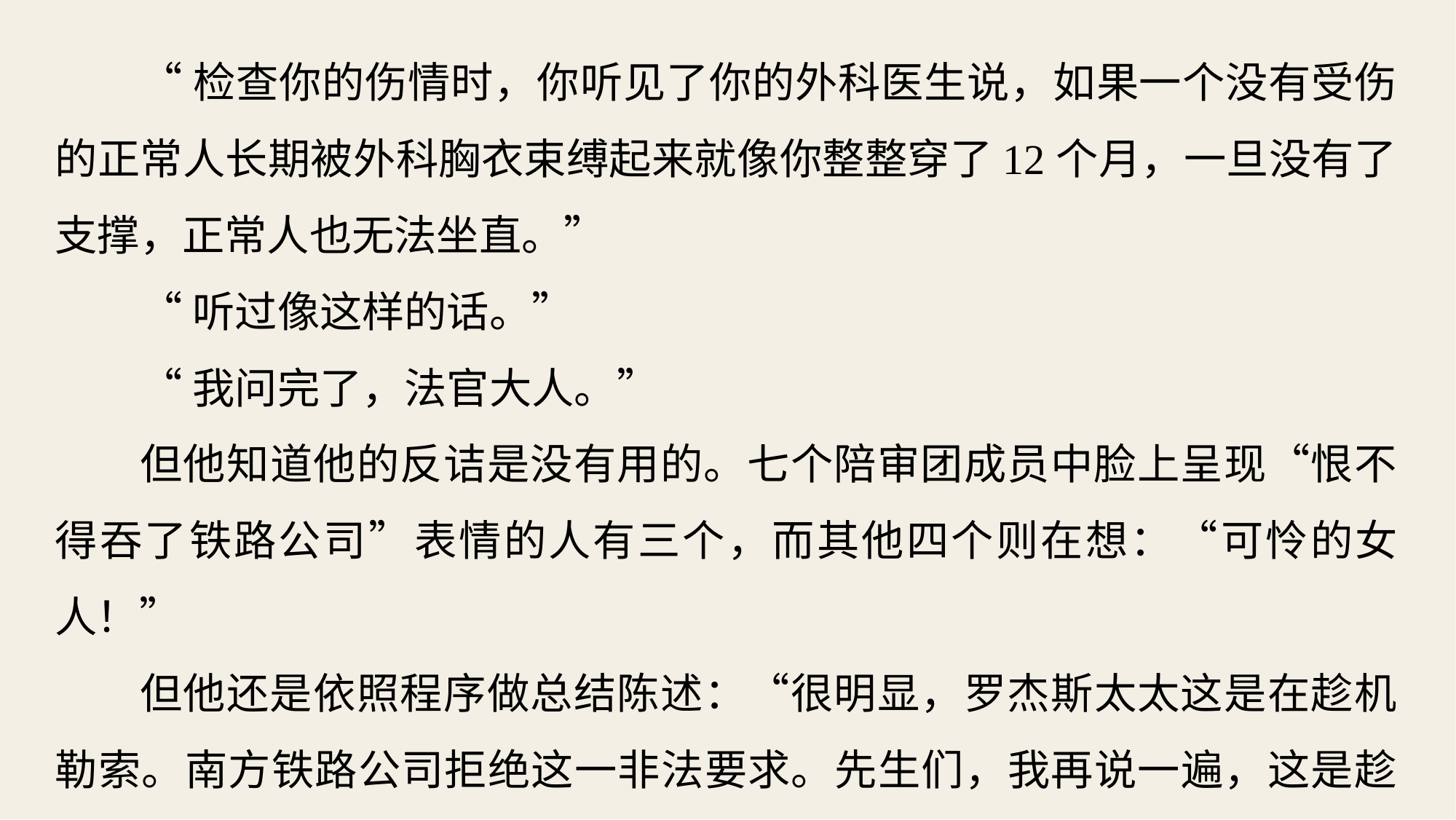

“检查你的伤情时，你听见了你的外科医生说，如果一个没有受伤的正常人长期被外科胸衣束缚起来就像你整整穿了12个月，一旦没有了支撑，正常人也无法坐直。”
“听过像这样的话。”
“我问完了，法官大人。”
但他知道他的反诘是没有用的。七个陪审团成员中脸上呈现“恨不得吞了铁路公司”表情的人有三个，而其他四个则在想：“可怜的女人！”
但他还是依照程序做总结陈述：“很明显，罗杰斯太太这是在趁机勒索。南方铁路公司拒绝这一非法要求。先生们，我再说一遍，这是趁机勒索。你们今后都要提防些。”